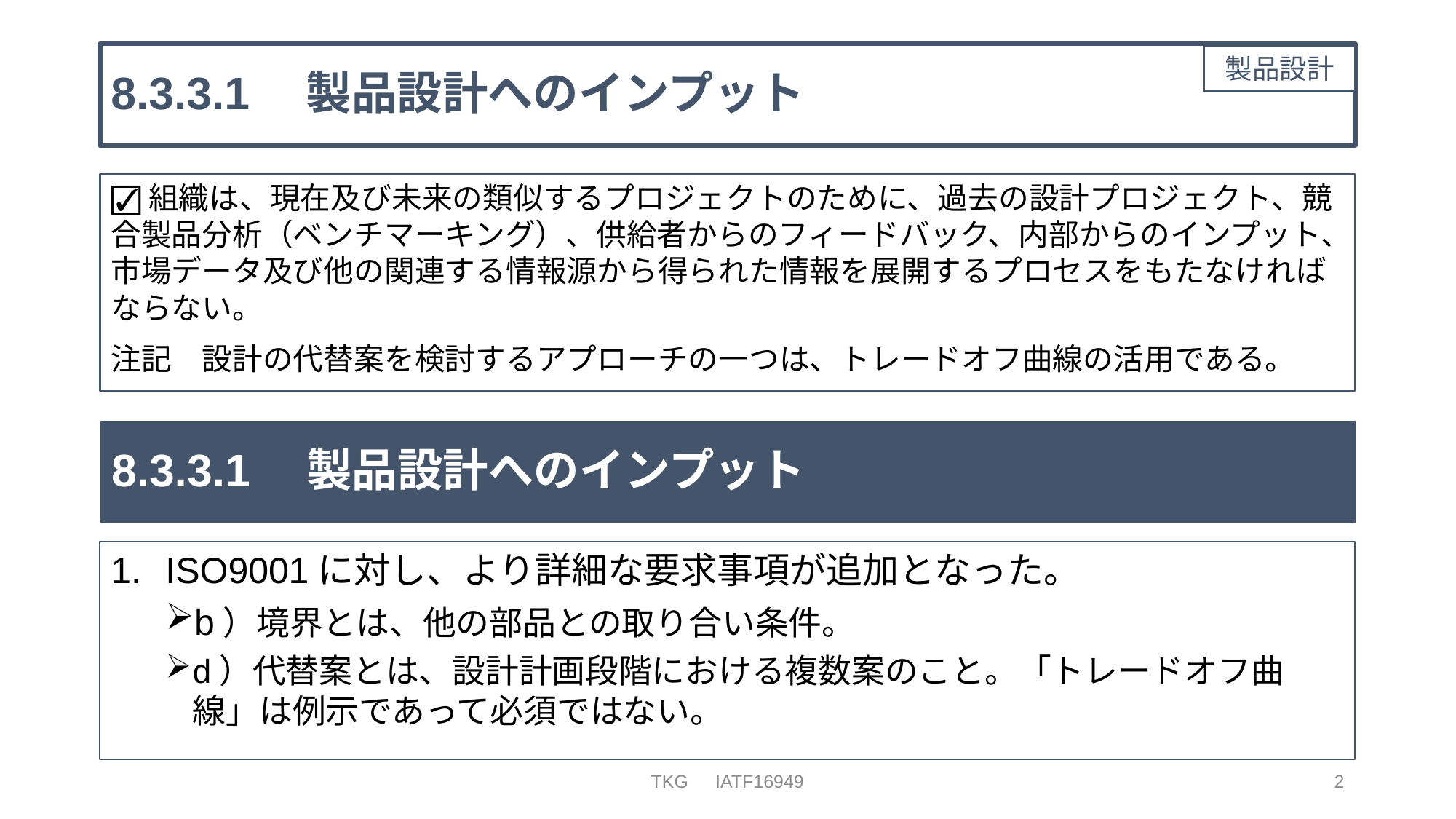

# 8.3.3.1　製品設計へのインプット
製品設計
☑組織は、現在及び未来の類似するプロジェクトのために、過去の設計プロジェクト、競合製品分析（ベンチマーキング）、供給者からのフィードバック、内部からのインプット、市場データ及び他の関連する情報源から得られた情報を展開するプロセスをもたなければならない。
注記　設計の代替案を検討するアプローチの一つは、トレードオフ曲線の活用である。
8.3.3.1　製品設計へのインプット
ISO9001に対し、より詳細な要求事項が追加となった。
b）境界とは、他の部品との取り合い条件。
d）代替案とは、設計計画段階における複数案のこと。「トレードオフ曲線」は例示であって必須ではない。
TKG　IATF16949
2